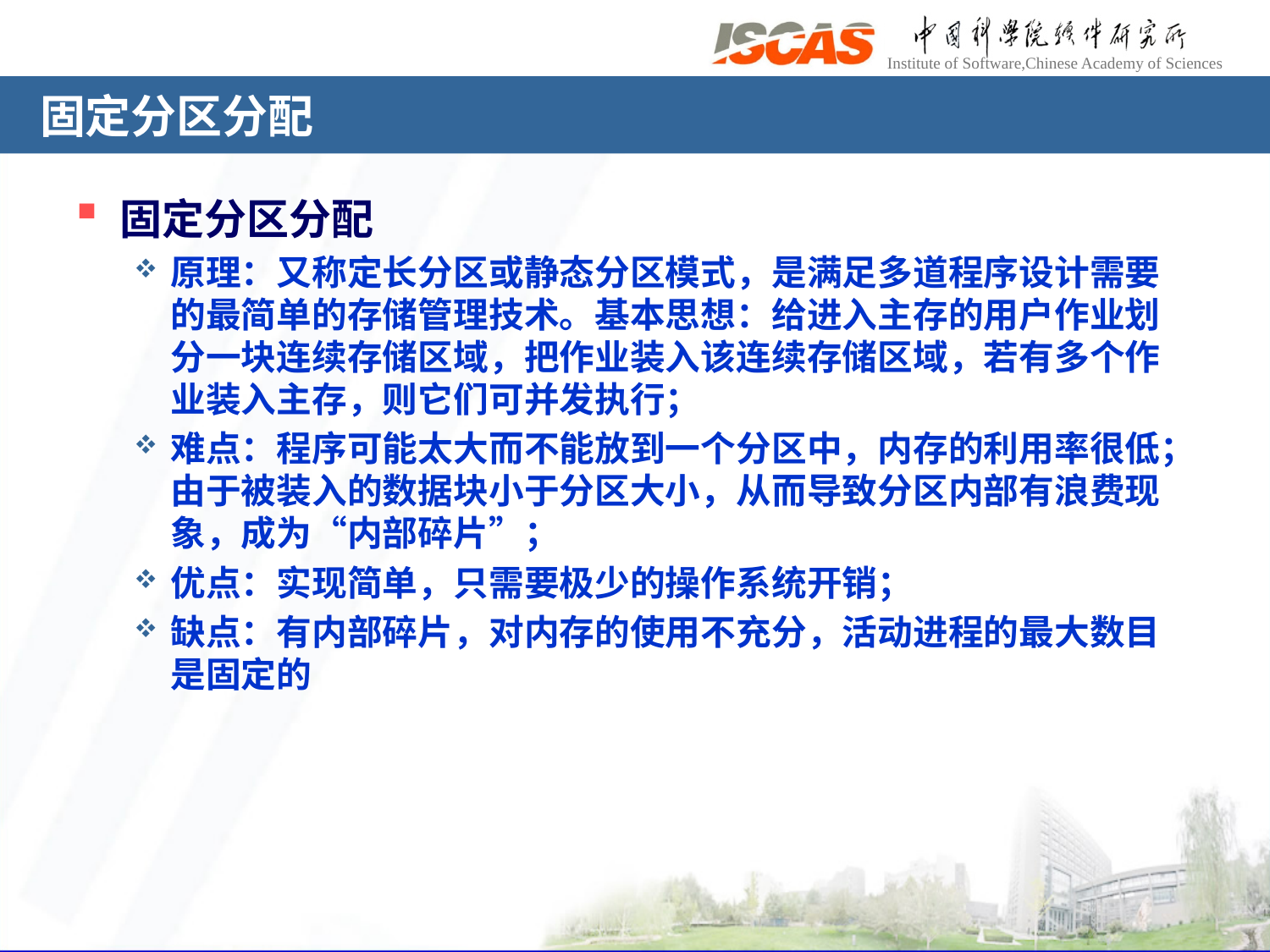

# 固定分区分配
固定分区分配
原理：又称定长分区或静态分区模式，是满足多道程序设计需要的最简单的存储管理技术。基本思想：给进入主存的用户作业划分一块连续存储区域，把作业装入该连续存储区域，若有多个作业装入主存，则它们可并发执行；
难点：程序可能太大而不能放到一个分区中，内存的利用率很低；由于被装入的数据块小于分区大小，从而导致分区内部有浪费现象，成为“内部碎片”；
优点：实现简单，只需要极少的操作系统开销；
缺点：有内部碎片，对内存的使用不充分，活动进程的最大数目是固定的